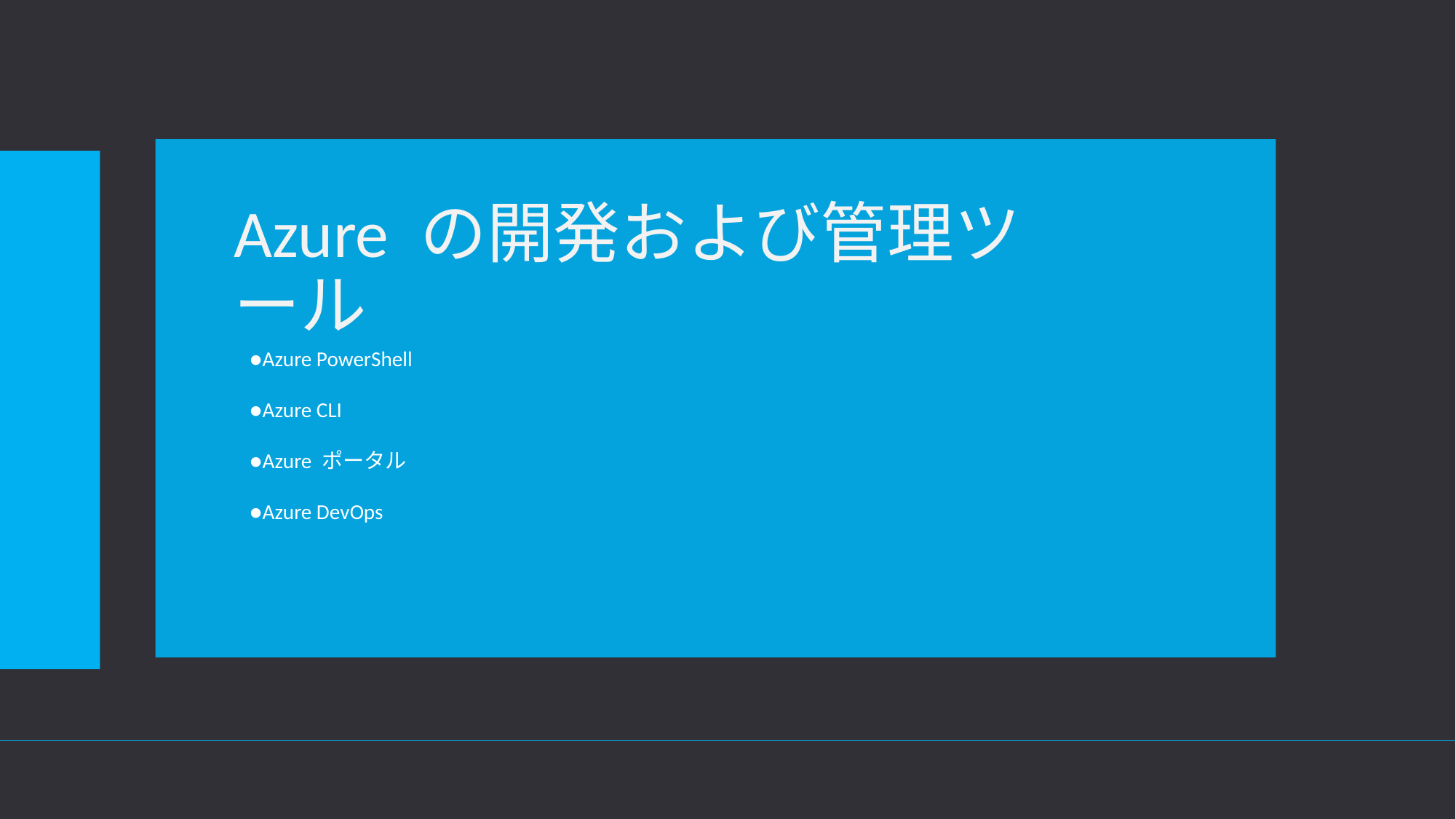

# Azure の開発および管理ツール
●Azure PowerShell

●Azure CLI

●Azure ポータル

●Azure DevOps